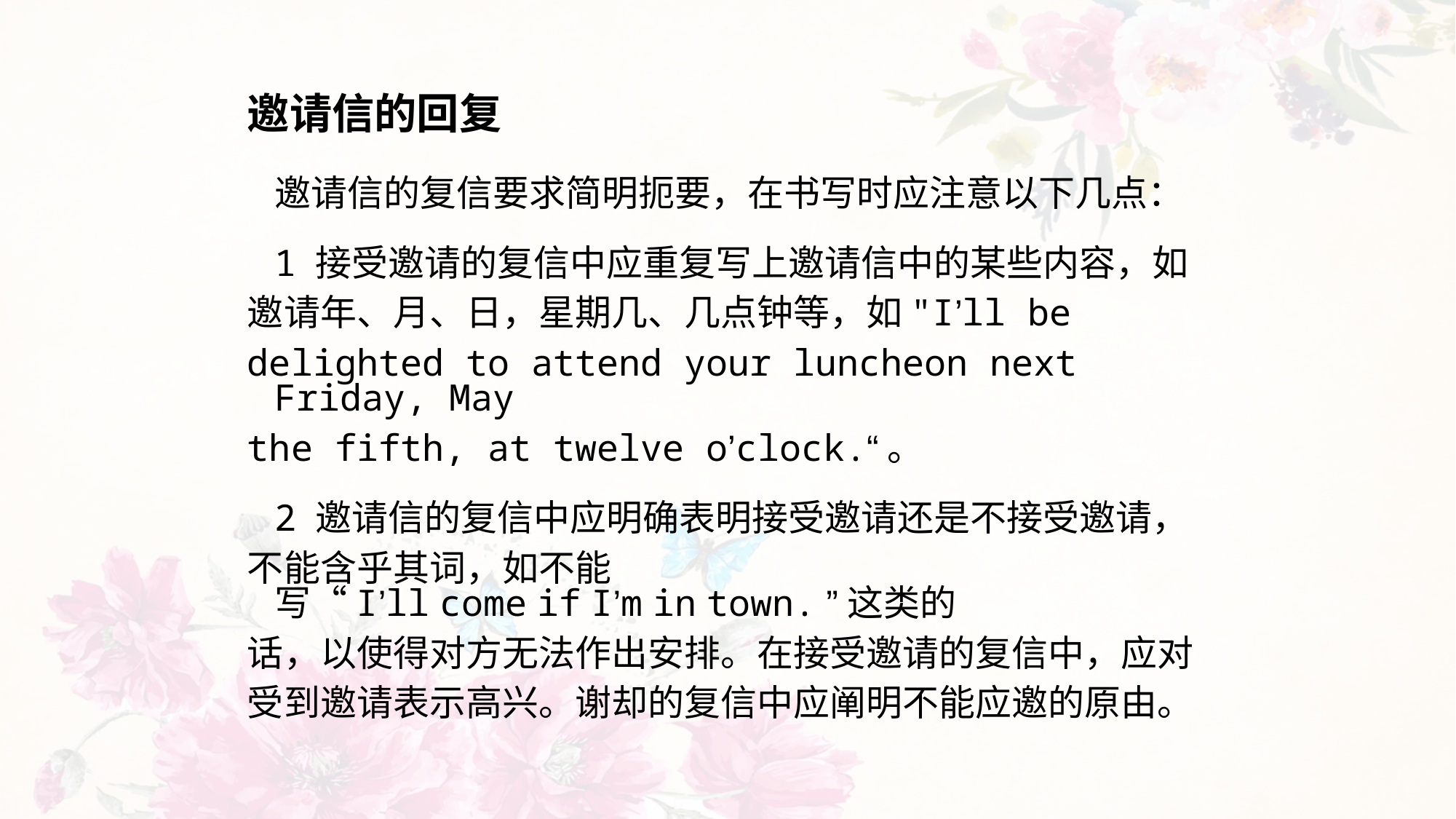

邀请信的回复
邀请信的复信要求简明扼要，在书写时应注意以下几点：
1 接受邀请的复信中应重复写上邀请信中的某些内容，如
邀请年、月、日，星期几、几点钟等，如"I’ll be
delighted to attend your luncheon next Friday, May
the fifth, at twelve o’clock.“。
2 邀请信的复信中应明确表明接受邀请还是不接受邀请，
不能含乎其词，如不能写“I’ll come if I’m in town. ”这类的
话，以使得对方无法作出安排。在接受邀请的复信中，应对
受到邀请表示高兴。谢却的复信中应阐明不能应邀的原由。